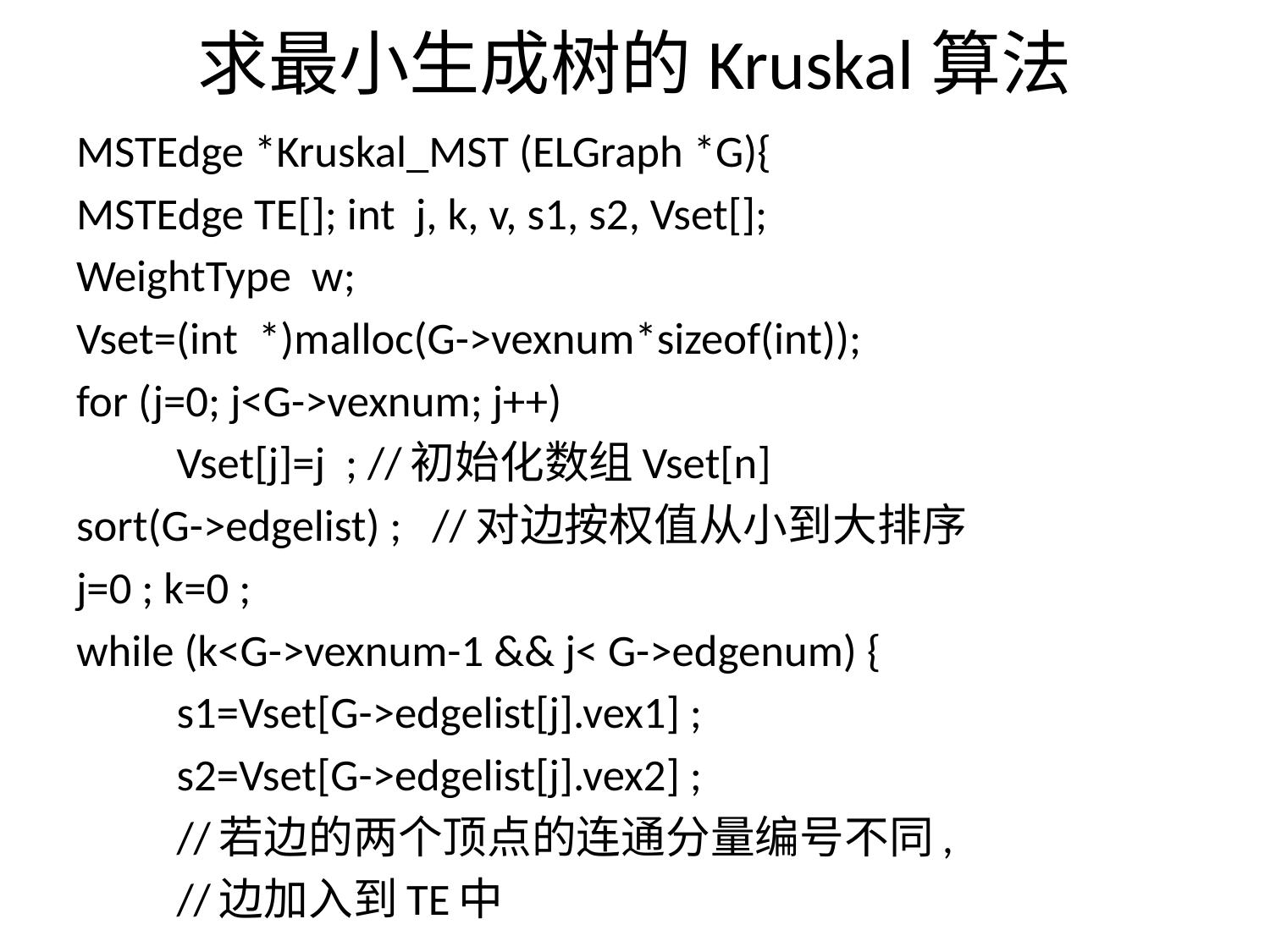

# 求最小生成树的Kruskal算法
MSTEdge *Kruskal_MST (ELGraph *G){
MSTEdge TE[]; int  j, k, v, s1, s2, Vset[];
WeightType  w;
Vset=(int  *)malloc(G->vexnum*sizeof(int));
for (j=0; j<G->vexnum; j++)
	Vset[j]=j  ; //初始化数组Vset[n]
sort(G->edgelist) ;   //对边按权值从小到大排序
j=0 ; k=0 ;
while (k<G->vexnum-1 && j< G->edgenum) {
	s1=Vset[G->edgelist[j].vex1] ;
	s2=Vset[G->edgelist[j].vex2] ;
	//若边的两个顶点的连通分量编号不同,
	//边加入到TE中